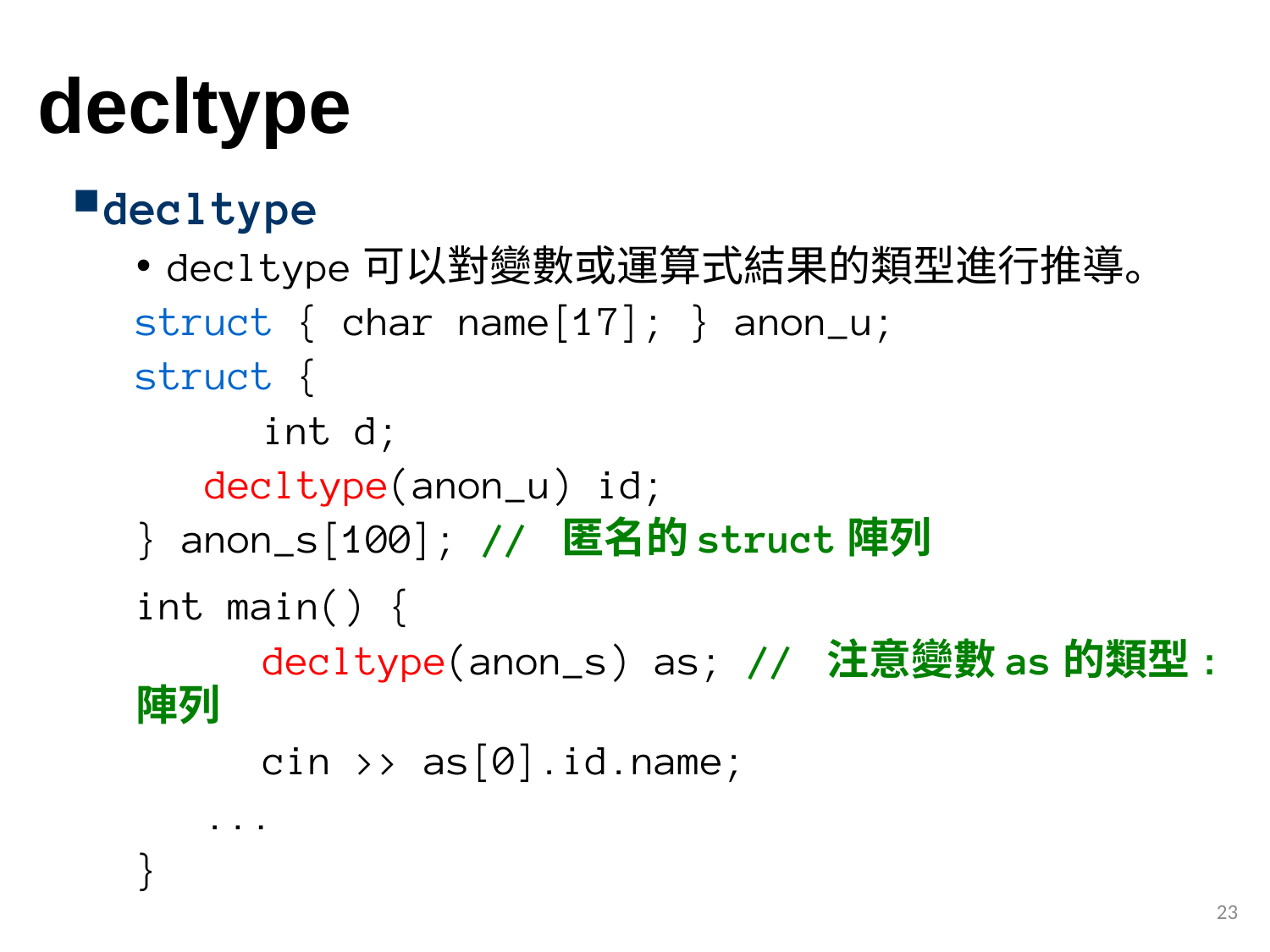

# decltype
decltype
decltype可以對變數或運算式結果的類型進行推導。
struct { char name[17]; } anon_u;
struct {
	int d;
   decltype(anon_u) id;
} anon_s[100]; // 匿名的struct陣列
int main() {
	decltype(anon_s) as; // 注意變數as的類型:陣列
	cin >> as[0].id.name;
   ...
}

23